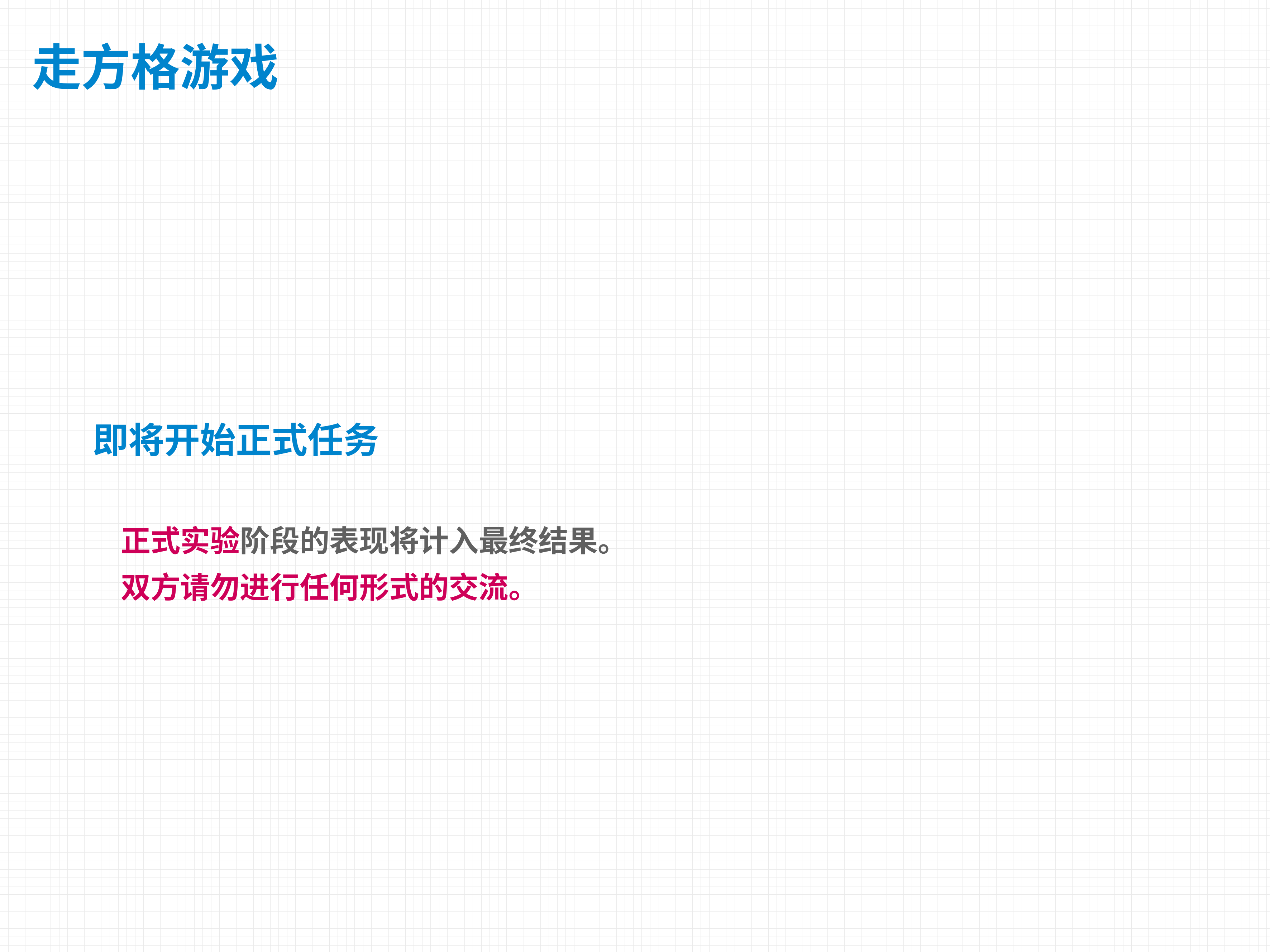

# 走方格游戏
即将开始正式任务

正式实验阶段的表现将计入最终结果。
双方请勿进行任何形式的交流。